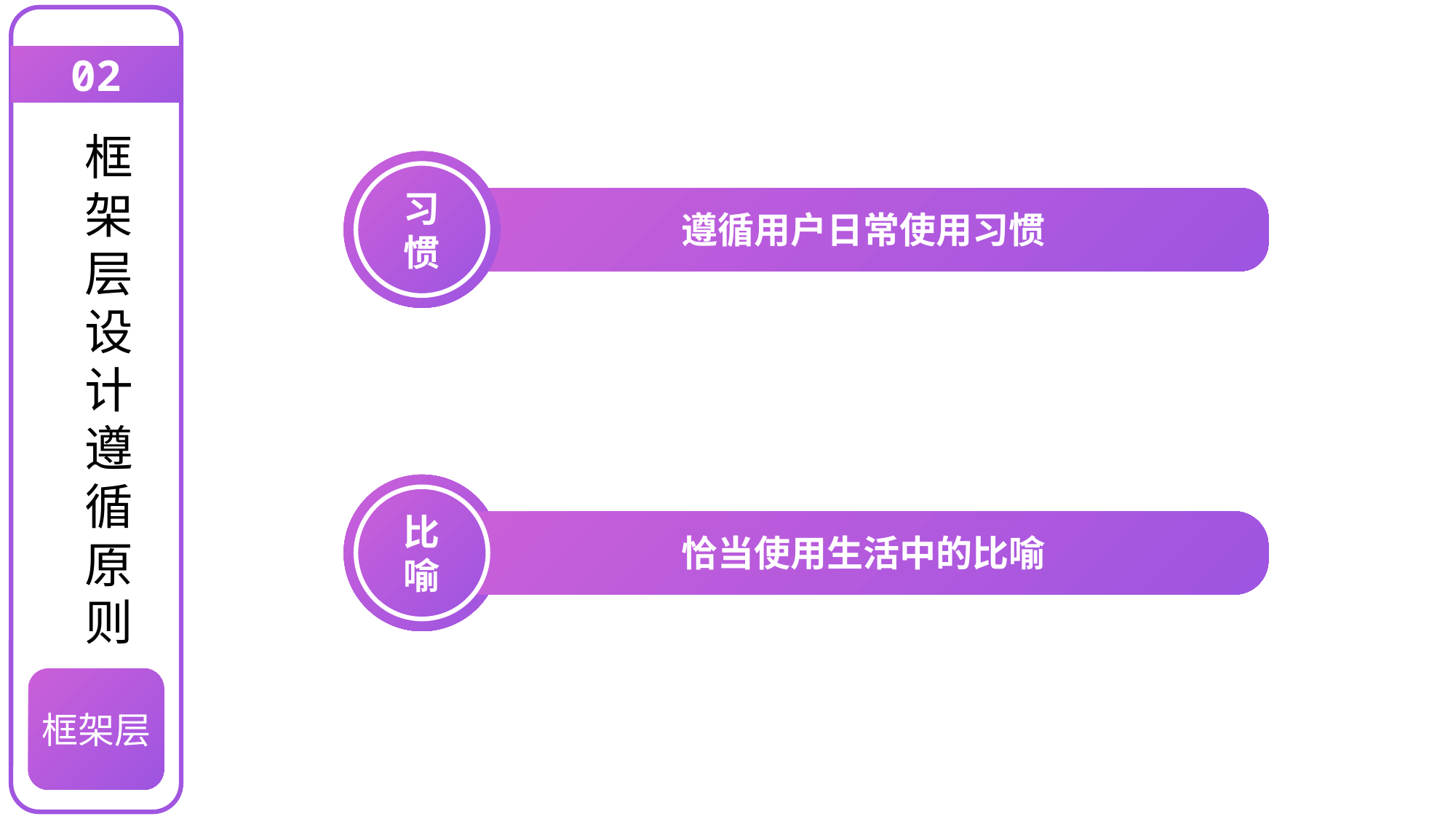

02
框架层设计遵循原则

习惯

遵循用户日常使用习惯

比喻

恰当使用生活中的比喻

框架层